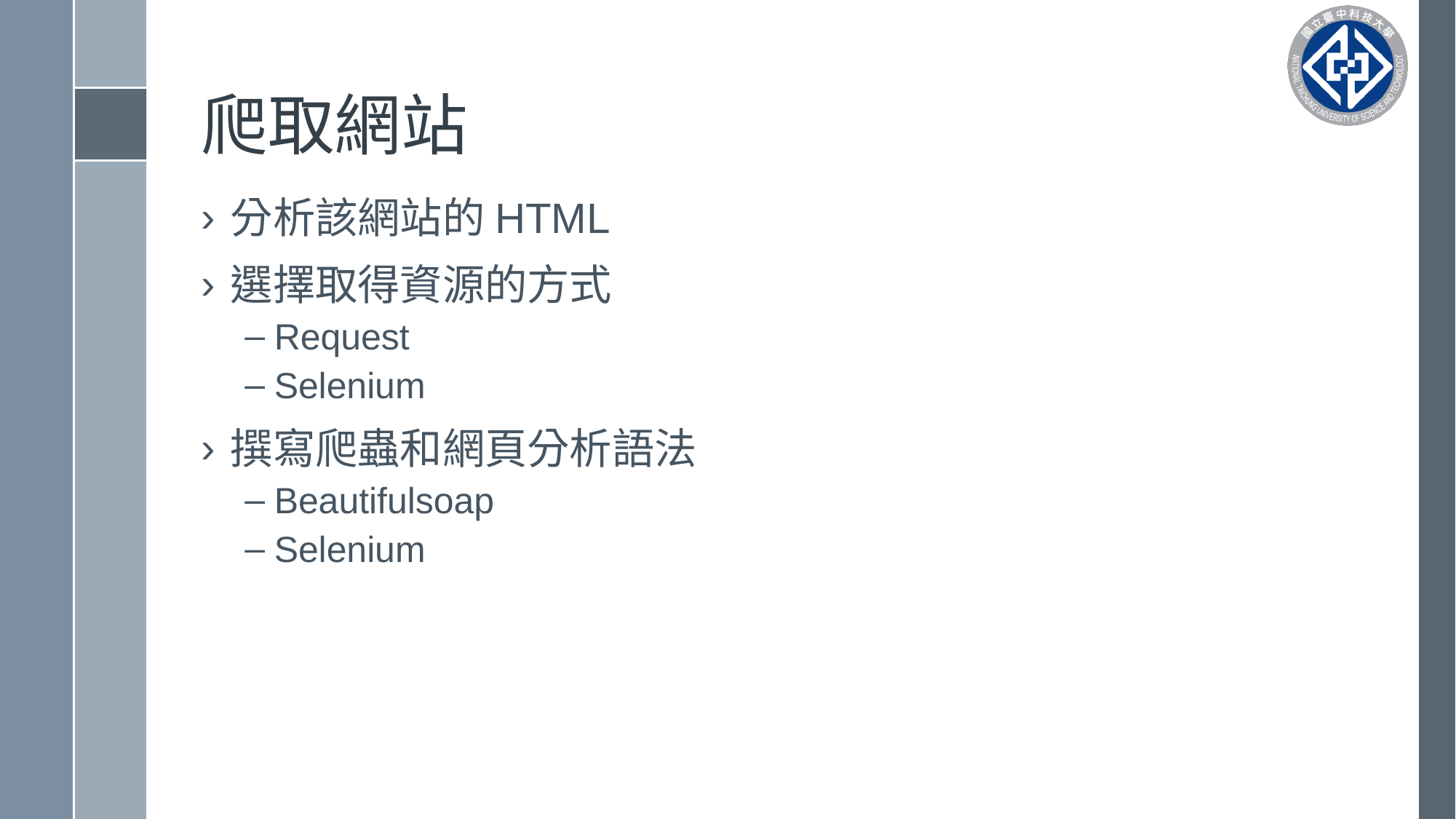

# 爬取網站
分析該網站的HTML
選擇取得資源的方式
Request
Selenium
撰寫爬蟲和網頁分析語法
Beautifulsoap
Selenium